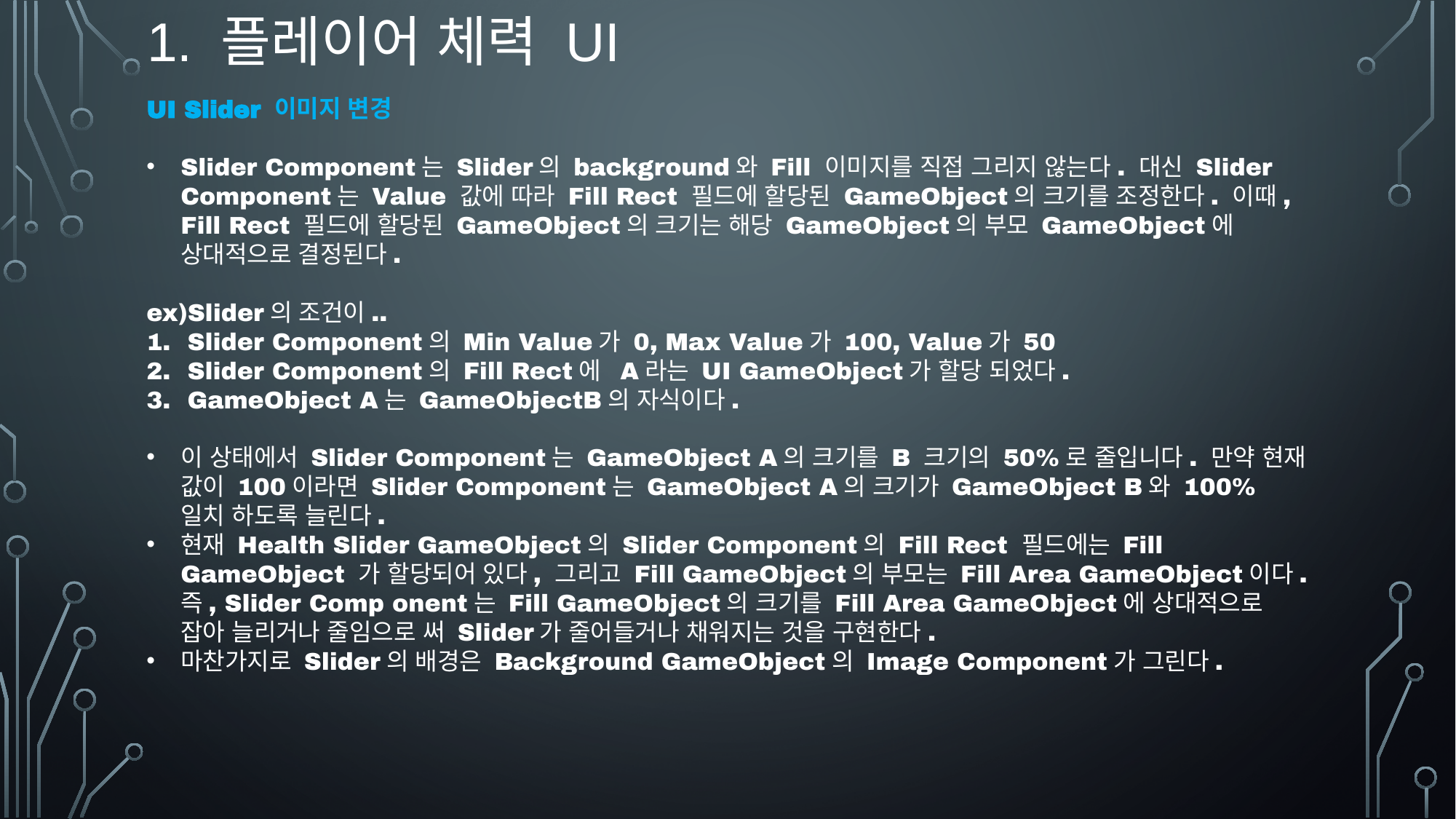

# 1. 플레이어 체력 UI
UI Slider 이미지 변경

Slider Component는 Slider의 background와 Fill 이미지를 직접 그리지 않는다. 대신 Slider Component는 Value 값에 따라 Fill Rect 필드에 할당된 GameObject의 크기를 조정한다. 이때, Fill Rect 필드에 할당된 GameObject의 크기는 해당 GameObject의 부모 GameObject에 상대적으로 결정된다.

ex)Slider의 조건이..
Slider Component의 Min Value가 0, Max Value가 100, Value가 50
Slider Component의 Fill Rect에  A라는 UI GameObject가 할당 되었다.
GameObject A는 GameObjectB의 자식이다.

이 상태에서 Slider Component는 GameObject A의 크기를 B 크기의 50%로 줄입니다. 만약 현재 값이 100이라면 Slider Component는 GameObject A의 크기가 GameObject B와 100% 일치 하도록 늘린다.
현재 Health Slider GameObject의 Slider Component의 Fill Rect 필드에는 Fill GameObject 가 할당되어 있다, 그리고 Fill GameObject의 부모는 Fill Area GameObject이다. 즉, Slider Comp onent는 Fill GameObject의 크기를 Fill Area GameObject에 상대적으로 잡아 늘리거나 줄임으로 써 Slider가 줄어들거나 채워지는 것을 구현한다.
마찬가지로 Slider의 배경은 Background GameObject의 Image Component가 그린다.